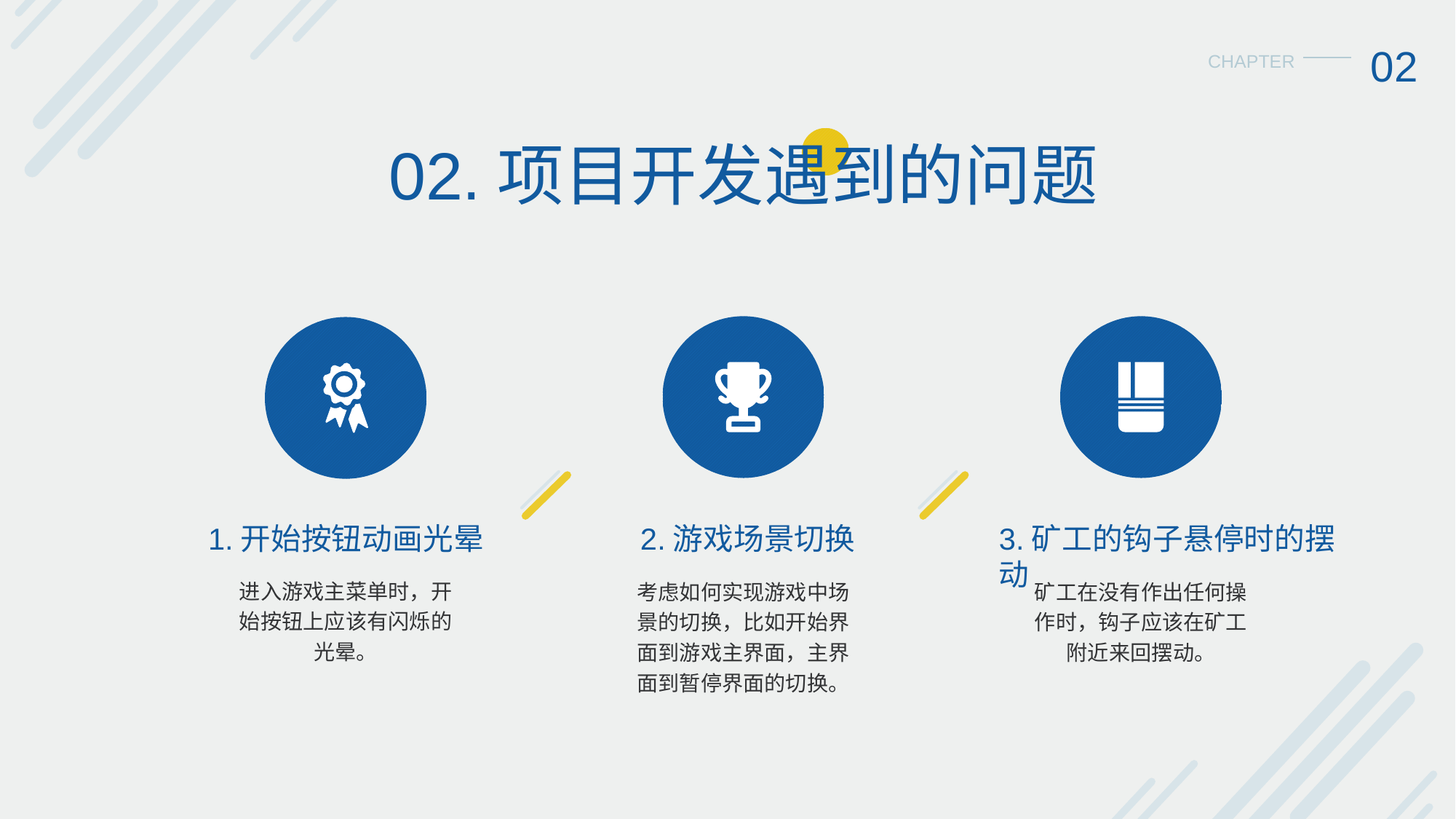

02
CHAPTER
02.项目开发遇到的问题

2.游戏场景切换
3.矿工的钩子悬停时的摆动
1.开始按钮动画光晕
进入游戏主菜单时，开始按钮上应该有闪烁的光晕。
考虑如何实现游戏中场景的切换，比如开始界面到游戏主界面，主界面到暂停界面的切换。
矿工在没有作出任何操作时，钩子应该在矿工附近来回摆动。